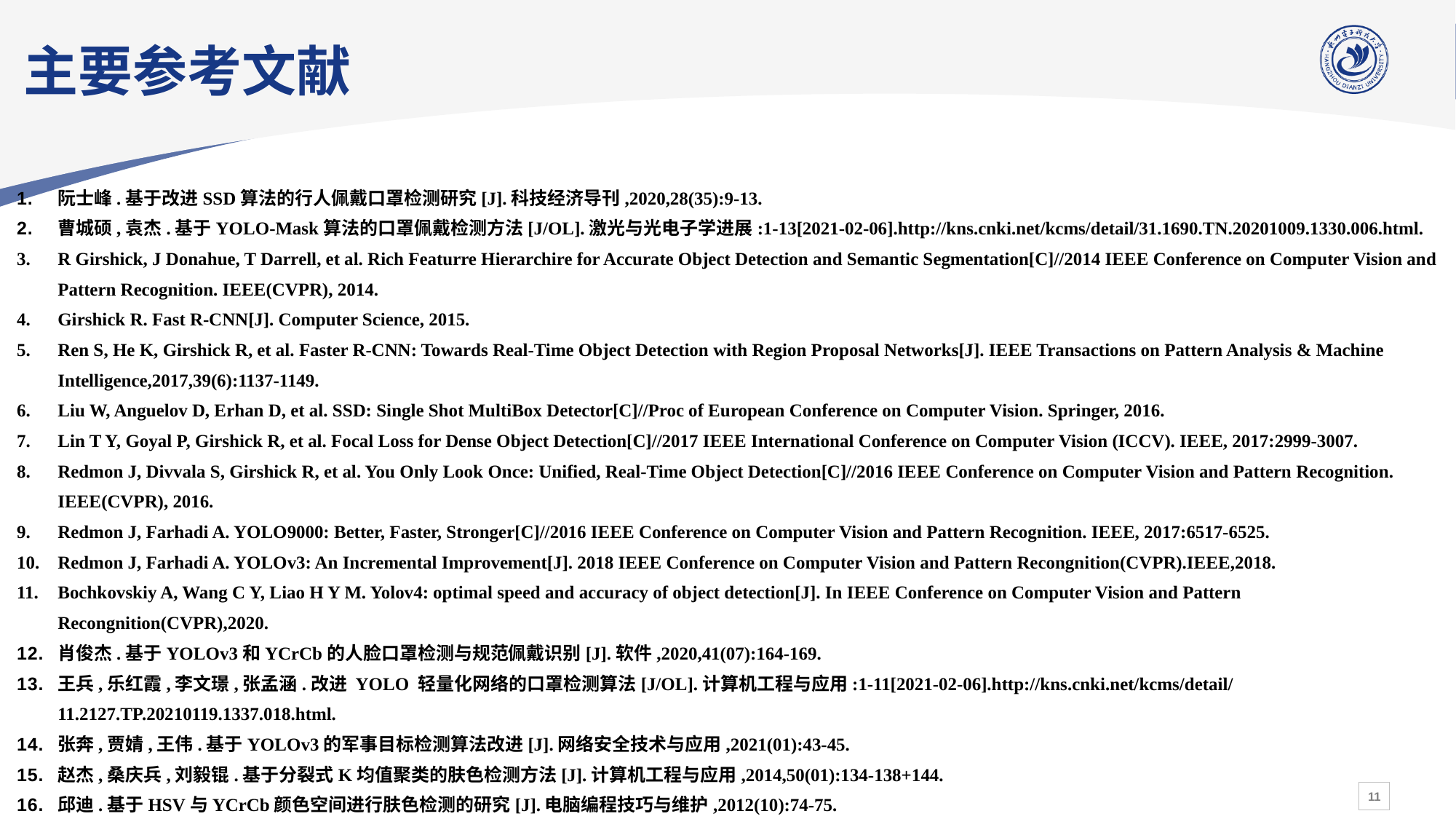

主要参考文献
阮士峰.基于改进SSD算法的行人佩戴口罩检测研究[J].科技经济导刊,2020,28(35):9-13.
曹城硕,袁杰.基于YOLO-Mask算法的口罩佩戴检测方法[J/OL].激光与光电子学进展:1-13[2021-02-06].http://kns.cnki.net/kcms/detail/31.1690.TN.20201009.1330.006.html.
R Girshick, J Donahue, T Darrell, et al. Rich Featurre Hierarchire for Accurate Object Detection and Semantic Segmentation[C]//2014 IEEE Conference on Computer Vision and Pattern Recognition. IEEE(CVPR), 2014.
Girshick R. Fast R-CNN[J]. Computer Science, 2015.
Ren S, He K, Girshick R, et al. Faster R-CNN: Towards Real-Time Object Detection with Region Proposal Networks[J]. IEEE Transactions on Pattern Analysis & Machine Intelligence,2017,39(6):1137-1149.
Liu W, Anguelov D, Erhan D, et al. SSD: Single Shot MultiBox Detector[C]//Proc of European Conference on Computer Vision. Springer, 2016.
Lin T Y, Goyal P, Girshick R, et al. Focal Loss for Dense Object Detection[C]//2017 IEEE International Conference on Computer Vision (ICCV). IEEE, 2017:2999-3007.
Redmon J, Divvala S, Girshick R, et al. You Only Look Once: Unified, Real-Time Object Detection[C]//2016 IEEE Conference on Computer Vision and Pattern Recognition. IEEE(CVPR), 2016.
Redmon J, Farhadi A. YOLO9000: Better, Faster, Stronger[C]//2016 IEEE Conference on Computer Vision and Pattern Recognition. IEEE, 2017:6517-6525.
Redmon J, Farhadi A. YOLOv3: An Incremental Improvement[J]. 2018 IEEE Conference on Computer Vision and Pattern Recongnition(CVPR).IEEE,2018.
Bochkovskiy A, Wang C Y, Liao H Y M. Yolov4: optimal speed and accuracy of object detection[J]. In IEEE Conference on Computer Vision and Pattern Recongnition(CVPR),2020.
肖俊杰.基于YOLOv3和YCrCb的人脸口罩检测与规范佩戴识别[J].软件,2020,41(07):164-169.
王兵,乐红霞,李文璟,张孟涵.改进 YOLO 轻量化网络的口罩检测算法[J/OL].计算机工程与应用:1-11[2021-02-06].http://kns.cnki.net/kcms/detail/11.2127.TP.20210119.1337.018.html.
张奔,贾婧,王伟.基于YOLOv3的军事目标检测算法改进[J].网络安全技术与应用,2021(01):43-45.
赵杰,桑庆兵,刘毅锟.基于分裂式K均值聚类的肤色检测方法[J].计算机工程与应用,2014,50(01):134-138+144.
邱迪.基于HSV与YCrCb颜色空间进行肤色检测的研究[J].电脑编程技巧与维护,2012(10):74-75.